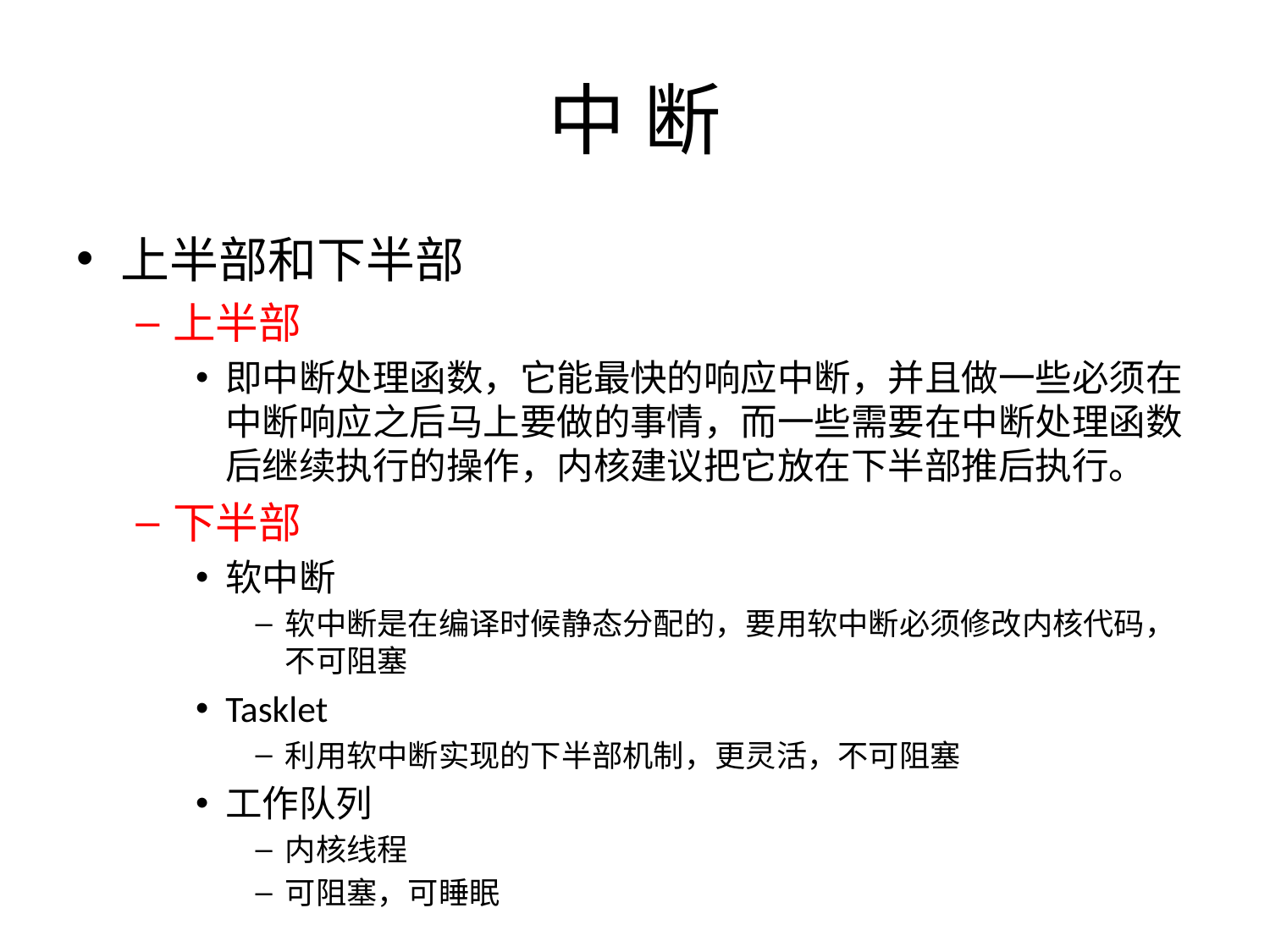

# 中 断
上半部和下半部
上半部
即中断处理函数，它能最快的响应中断，并且做一些必须在中断响应之后马上要做的事情，而一些需要在中断处理函数后继续执行的操作，内核建议把它放在下半部推后执行。
下半部
软中断
软中断是在编译时候静态分配的，要用软中断必须修改内核代码，不可阻塞
Tasklet
利用软中断实现的下半部机制，更灵活，不可阻塞
工作队列
内核线程
可阻塞，可睡眠